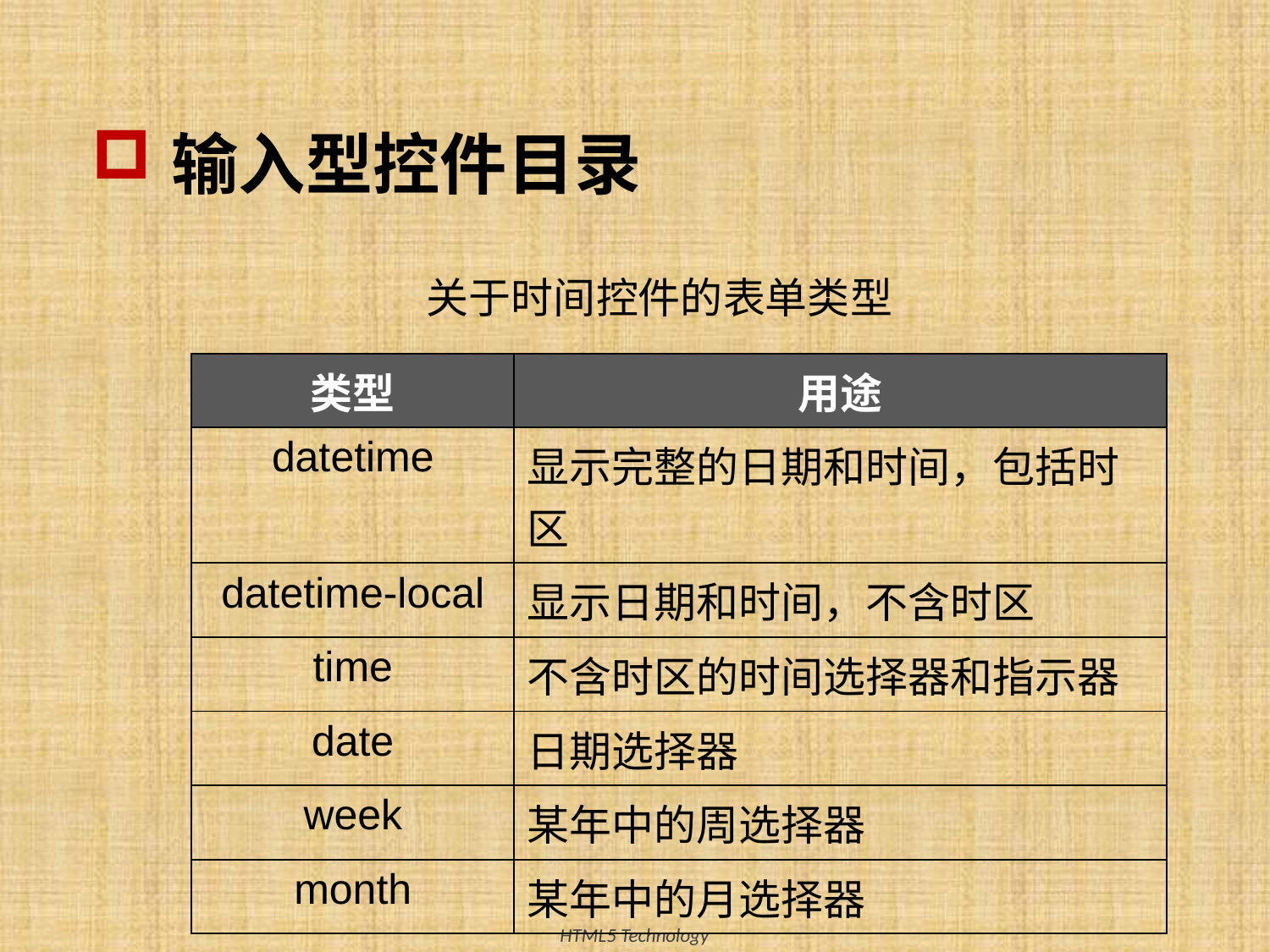

# 输入型控件目录
关于时间控件的表单类型
| 类型 | 用途 |
| --- | --- |
| datetime | 显示完整的日期和时间，包括时区 |
| datetime-local | 显示日期和时间，不含时区 |
| time | 不含时区的时间选择器和指示器 |
| date | 日期选择器 |
| week | 某年中的周选择器 |
| month | 某年中的月选择器 |
34
HTML5 Technology